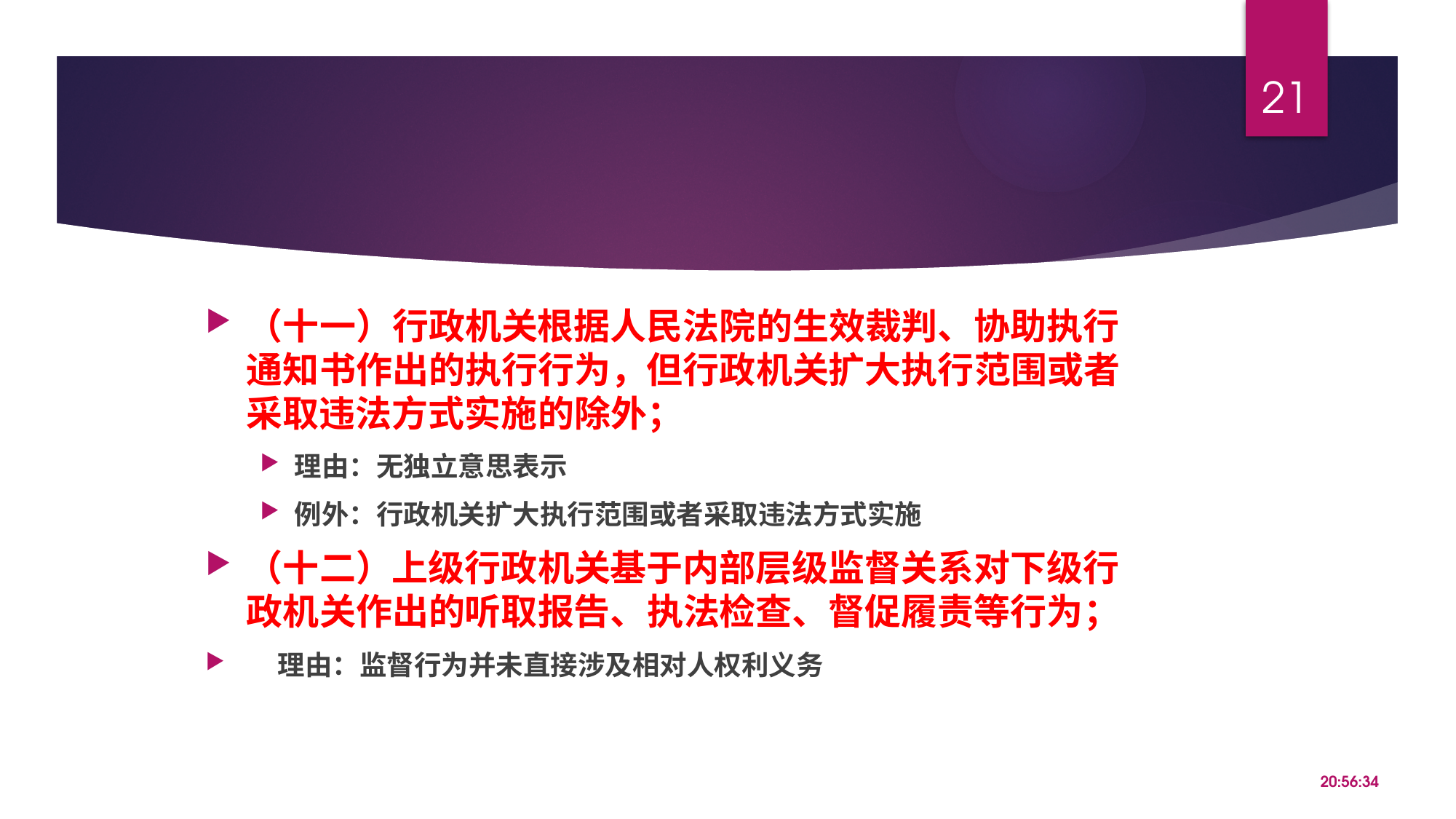

21
#
（十一）行政机关根据人民法院的生效裁判、协助执行通知书作出的执行行为，但行政机关扩大执行范围或者采取违法方式实施的除外；
理由：无独立意思表示
例外：行政机关扩大执行范围或者采取违法方式实施
（十二）上级行政机关基于内部层级监督关系对下级行政机关作出的听取报告、执法检查、督促履责等行为；
    理由：监督行为并未直接涉及相对人权利义务

20:56:34